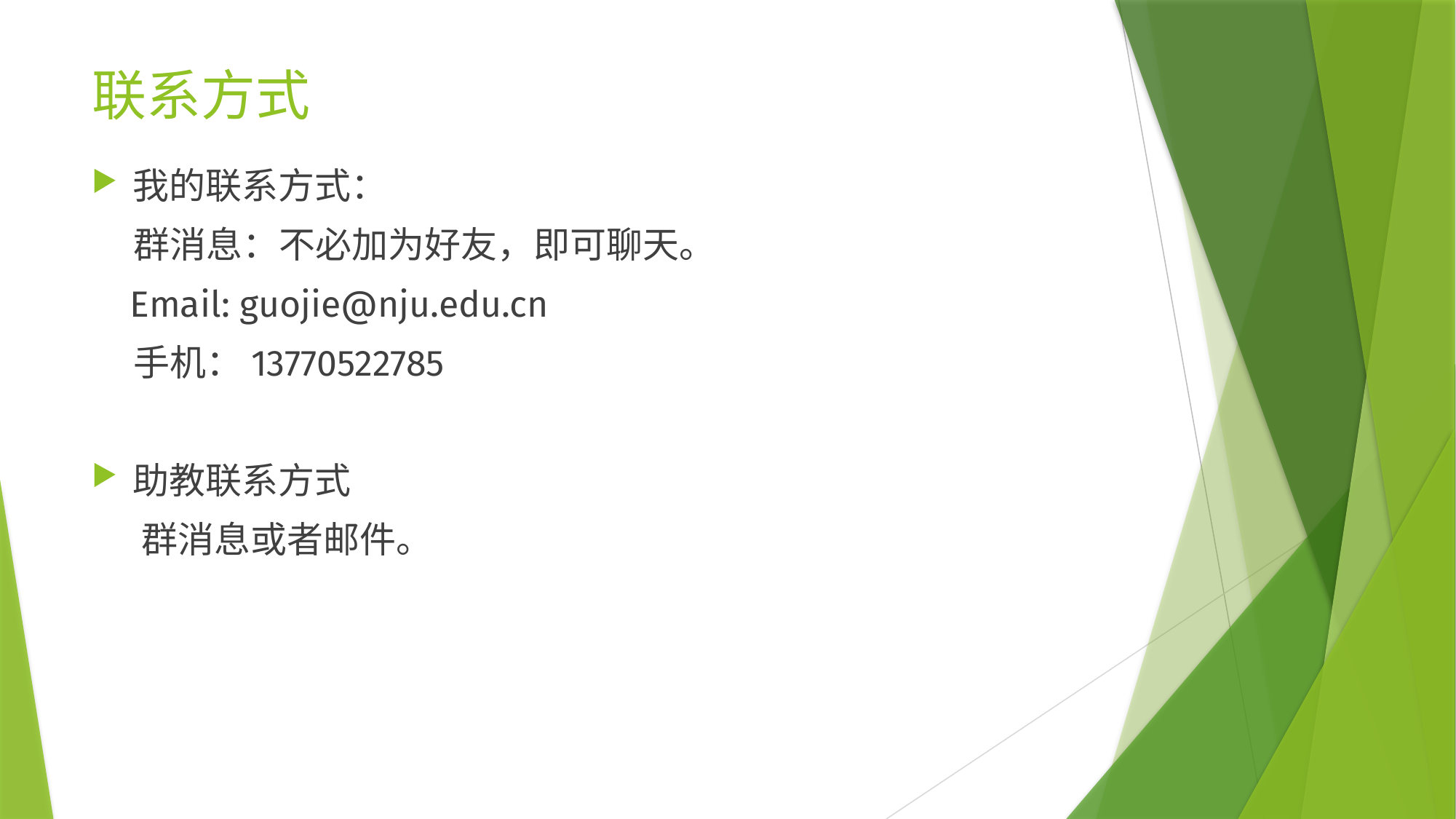

# 联系方式
我的联系方式：
    群消息：不必加为好友，即可聊天。
    Email: guojie@nju.edu.cn
    手机：13770522785

助教联系方式
     群消息或者邮件。